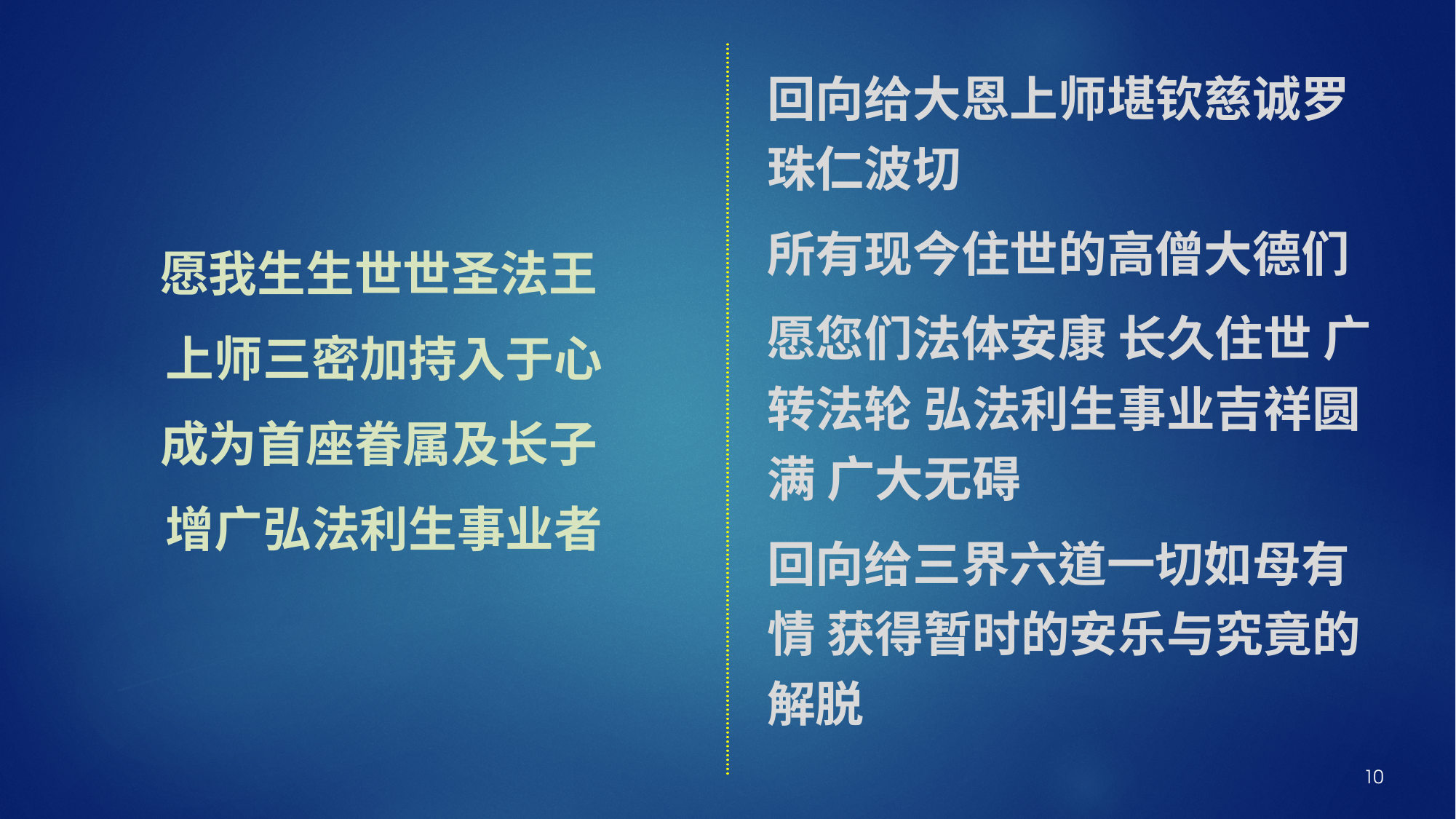

愿我生生世世圣法王
上师三密加持入于心
成为首座眷属及长子
增广弘法利生事业者
回向给大恩上师堪钦慈诚罗珠仁波切
所有现今住世的高僧大德们
愿您们法体安康 长久住世 广转法轮 弘法利生事业吉祥圆满 广大无碍
回向给三界六道一切如母有情 获得暂时的安乐与究竟的解脱
10